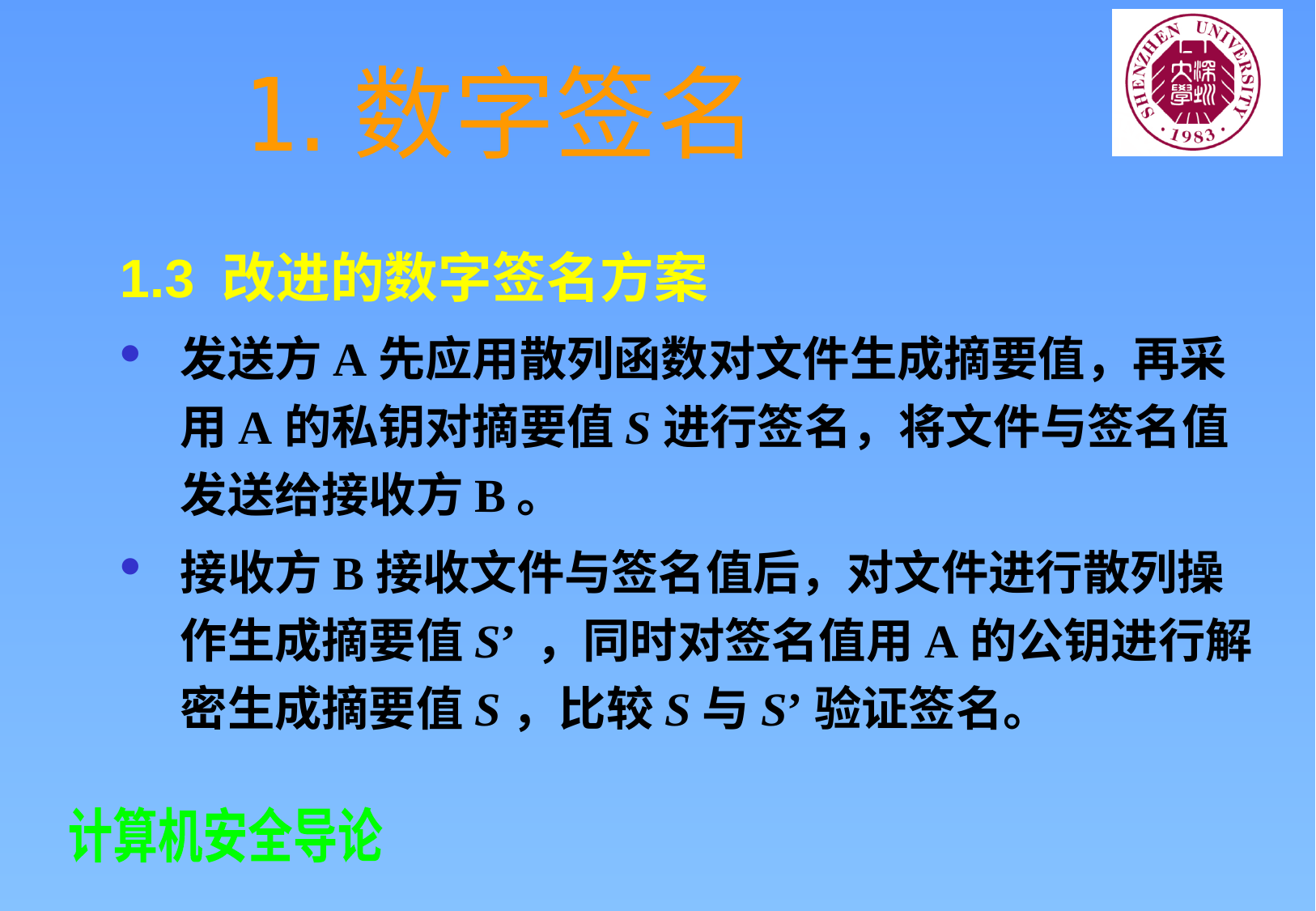

# 1.数字签名
1.3 改进的数字签名方案
发送方A先应用散列函数对文件生成摘要值，再采用A的私钥对摘要值S进行签名，将文件与签名值发送给接收方B。
接收方B接收文件与签名值后，对文件进行散列操作生成摘要值S’ ，同时对签名值用A的公钥进行解密生成摘要值S，比较S与S’验证签名。